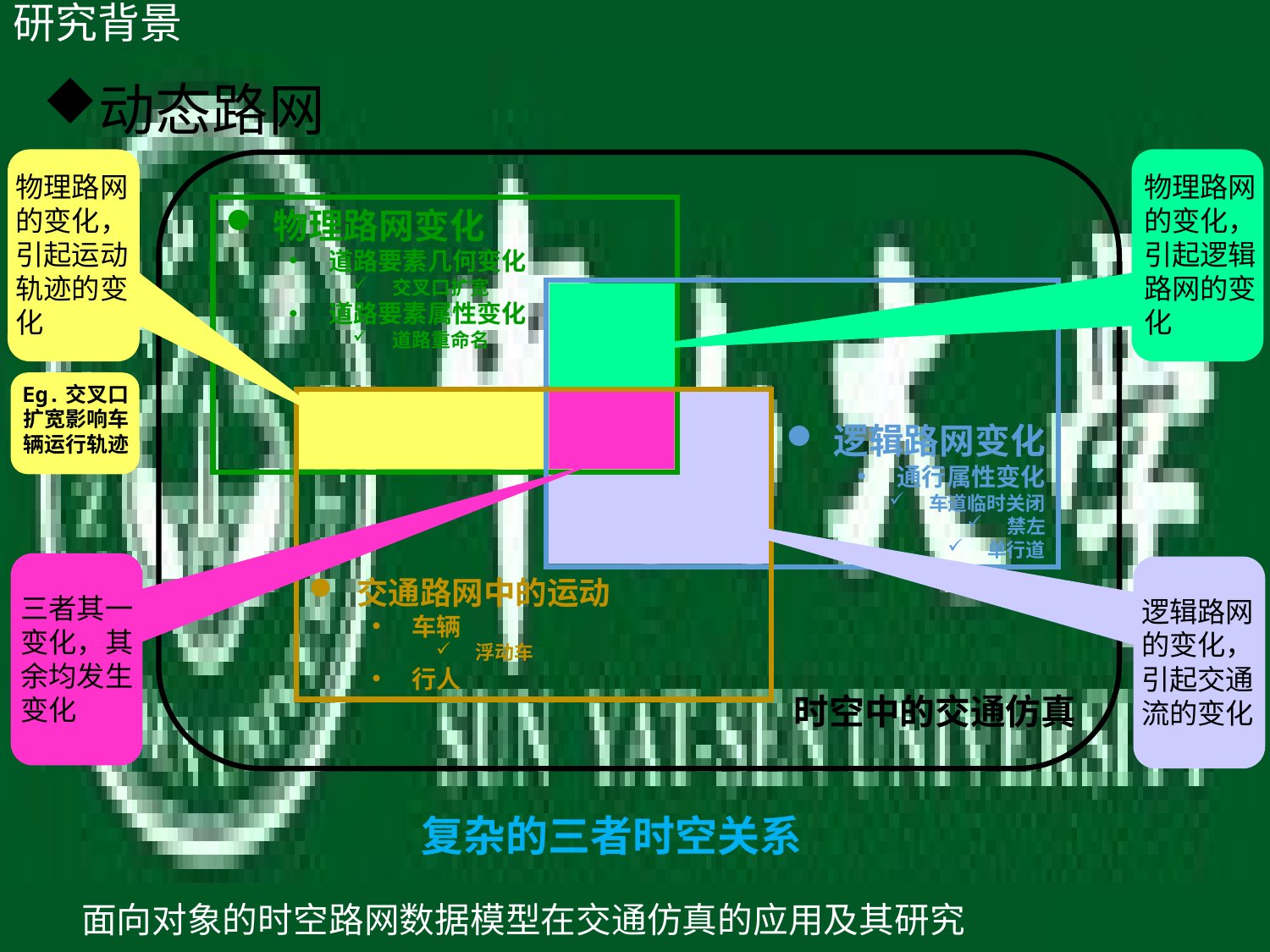

# 研究背景
5
动态路网
物理路网的变化，引起逻辑路网的变化

物理路网的变化，引起运动轨迹的变化

时空中的交通仿真
物理路网变化
道路要素几何变化
交叉口扩宽
道路要素属性变化
道路重命名

逻辑路网变化
通行属性变化
车道临时关闭
禁左
单行道

Eg.交叉口扩宽影响车辆运行轨迹
交通路网中的运动
车辆
浮动车
行人

三者其一变化，其余均发生变化

逻辑路网的变化，引起交通流的变化

复杂的三者时空关系